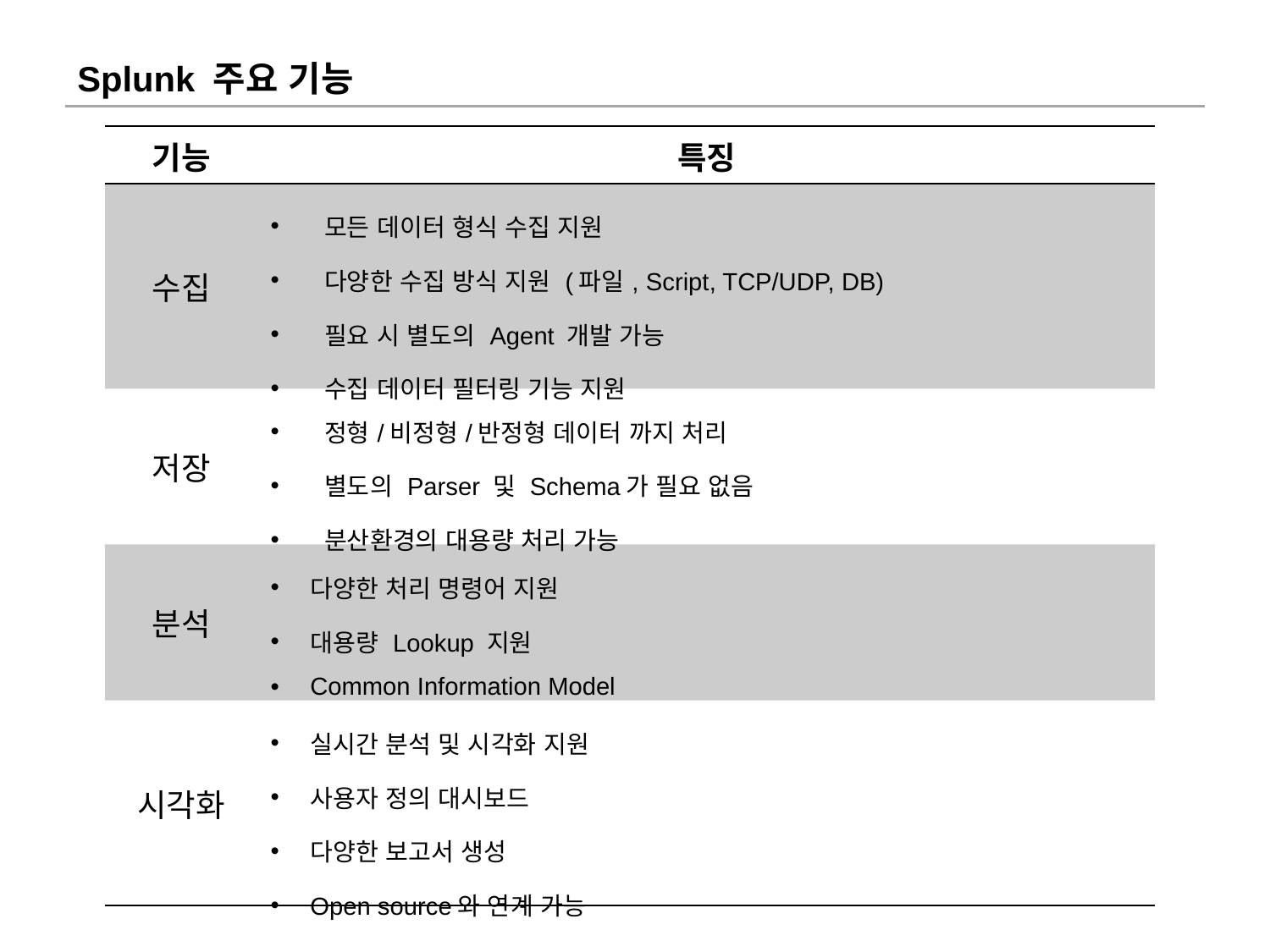

Splunk 주요 기능
| 기능 | 특징 |
| --- | --- |
| 수집 | 모든 데이터 형식 수집 지원 다양한 수집 방식 지원 (파일, Script, TCP/UDP, DB) 필요 시 별도의 Agent 개발 가능 수집 데이터 필터링 기능 지원 |
| 저장 | 정형/비정형/반정형 데이터 까지 처리 별도의 Parser 및 Schema가 필요 없음 분산환경의 대용량 처리 가능 |
| 분석 | 다양한 처리 명령어 지원 대용량 Lookup 지원 Common Information Model |
| 시각화 | 실시간 분석 및 시각화 지원 사용자 정의 대시보드 다양한 보고서 생성 Open source와 연계 가능 |